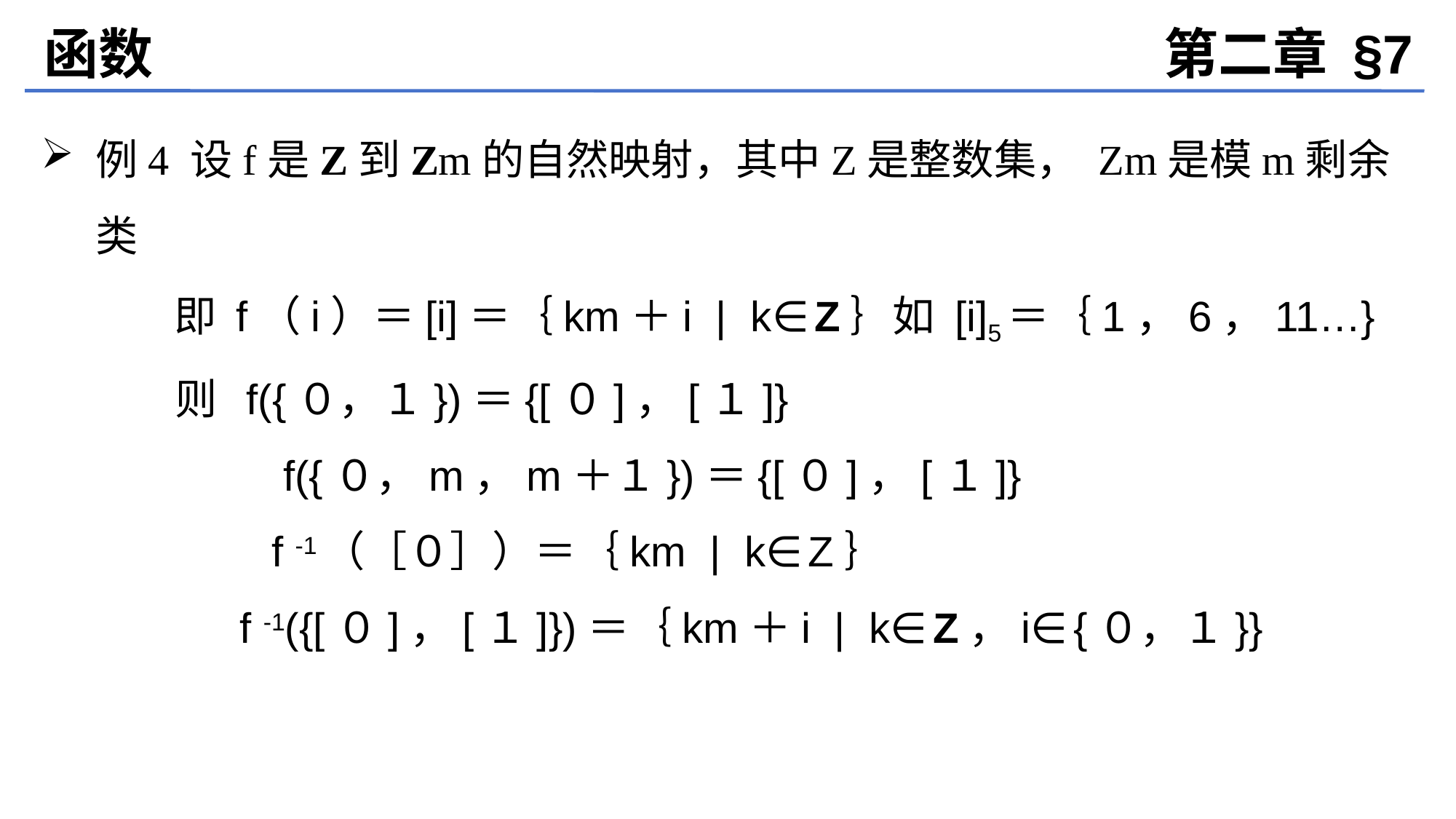

函数
第二章 §7
例4 设f是Z到Zm的自然映射，其中Z是整数集， Zm是模m剩余类
             即 f（i）＝[i]＝｛km＋i  |  k∈Z｝如 [i]5＝｛1，6，11…}
	         则  f({０，１})＝{[０]，[１]}
		        f({０，m，m＋１})＝{[０]，[１]}
		       f -1（［０］）＝｛km  |  k∈Z｝
                 f -1({[０]，[１]})＝｛km＋i  |  k∈Z，i∈{０，１}}